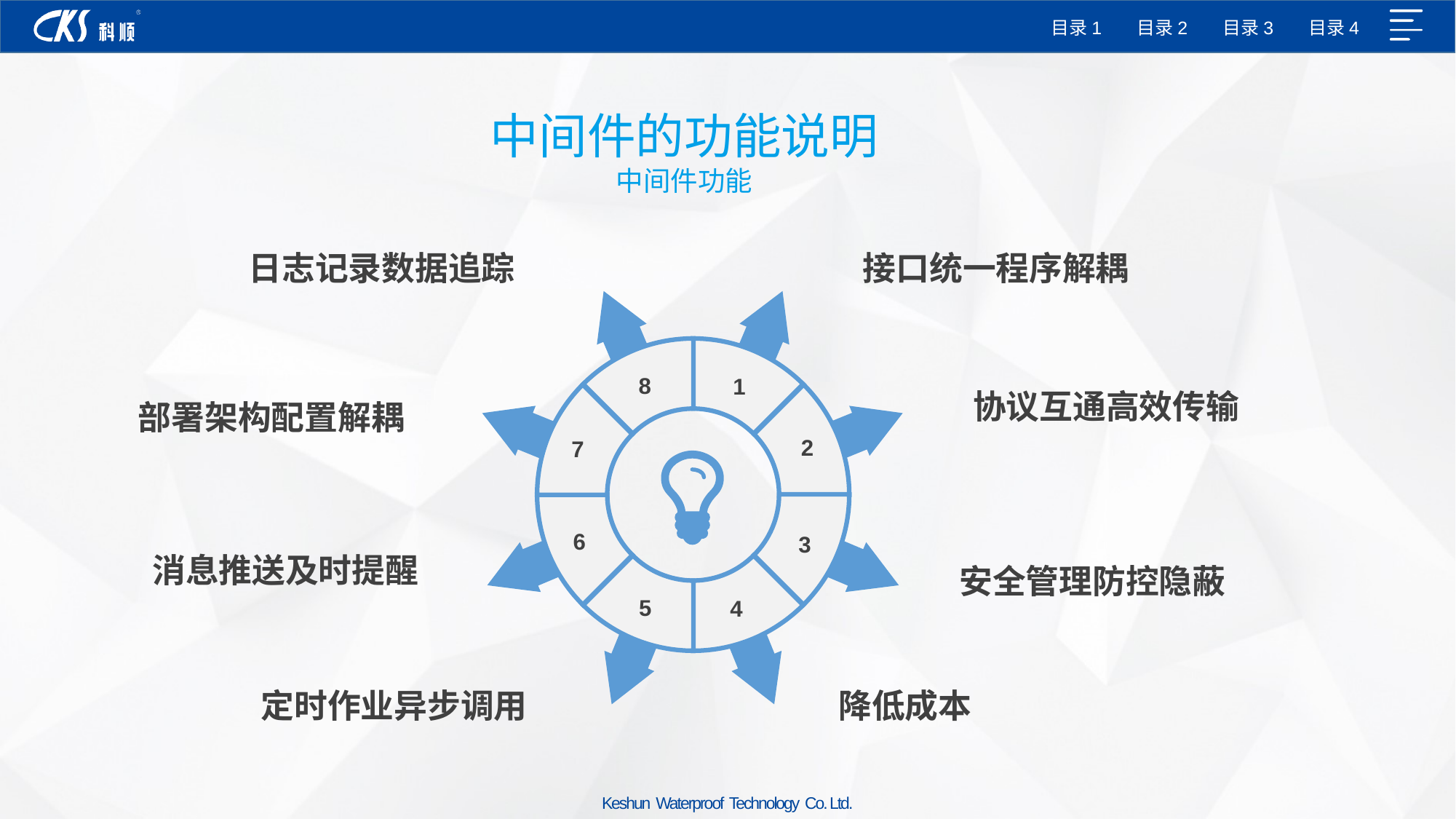

中间件的功能说明
中间件功能
日志记录数据追踪

接口统一程序解耦

部署架构配置解耦
协议互通高效传输

8
1

2
7

6
安全管理防控隐蔽
3
消息推送及时提醒

5
4
定时作业异步调用

降低成本